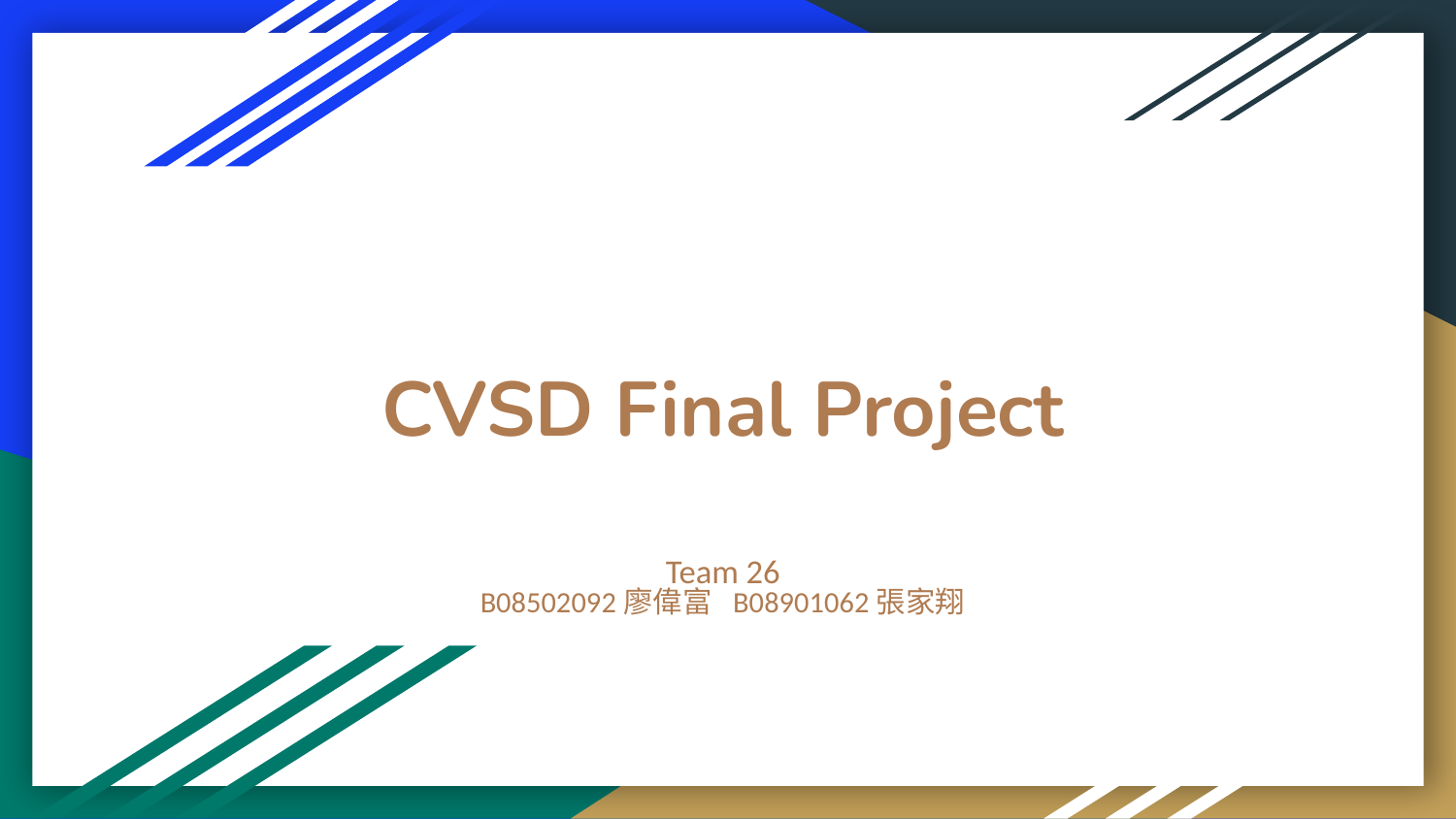

# CVSD Final Project
Team 26
B08502092廖偉富  B08901062張家翔